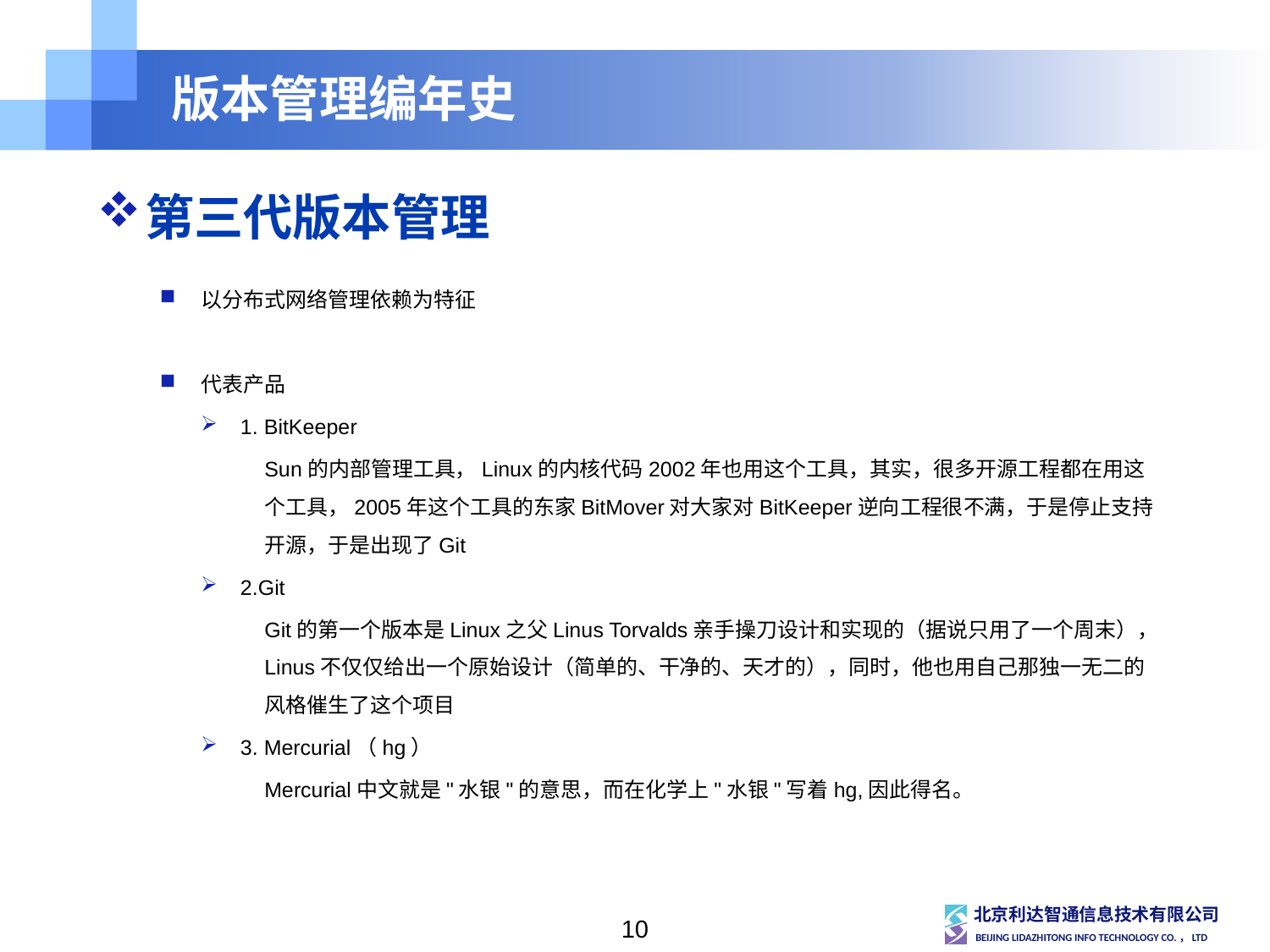

# 版本管理编年史
第三代版本管理

以分布式网络管理依赖为特征

代表产品
1. BitKeeper
Sun的内部管理工具，Linux的内核代码2002年也用这个工具，其实，很多开源工程都在用这个工具，2005年这个工具的东家BitMover对大家对BitKeeper逆向工程很不满，于是停止支持开源，于是出现了Git
2.Git
Git的第一个版本是Linux之父Linus Torvalds亲手操刀设计和实现的（据说只用了一个周末），Linus不仅仅给出一个原始设计（简单的、干净的、天才的），同时，他也用自己那独一无二的风格催生了这个项目
3. Mercurial（hg）
Mercurial中文就是"水银"的意思，而在化学上"水银"写着hg,因此得名。

10